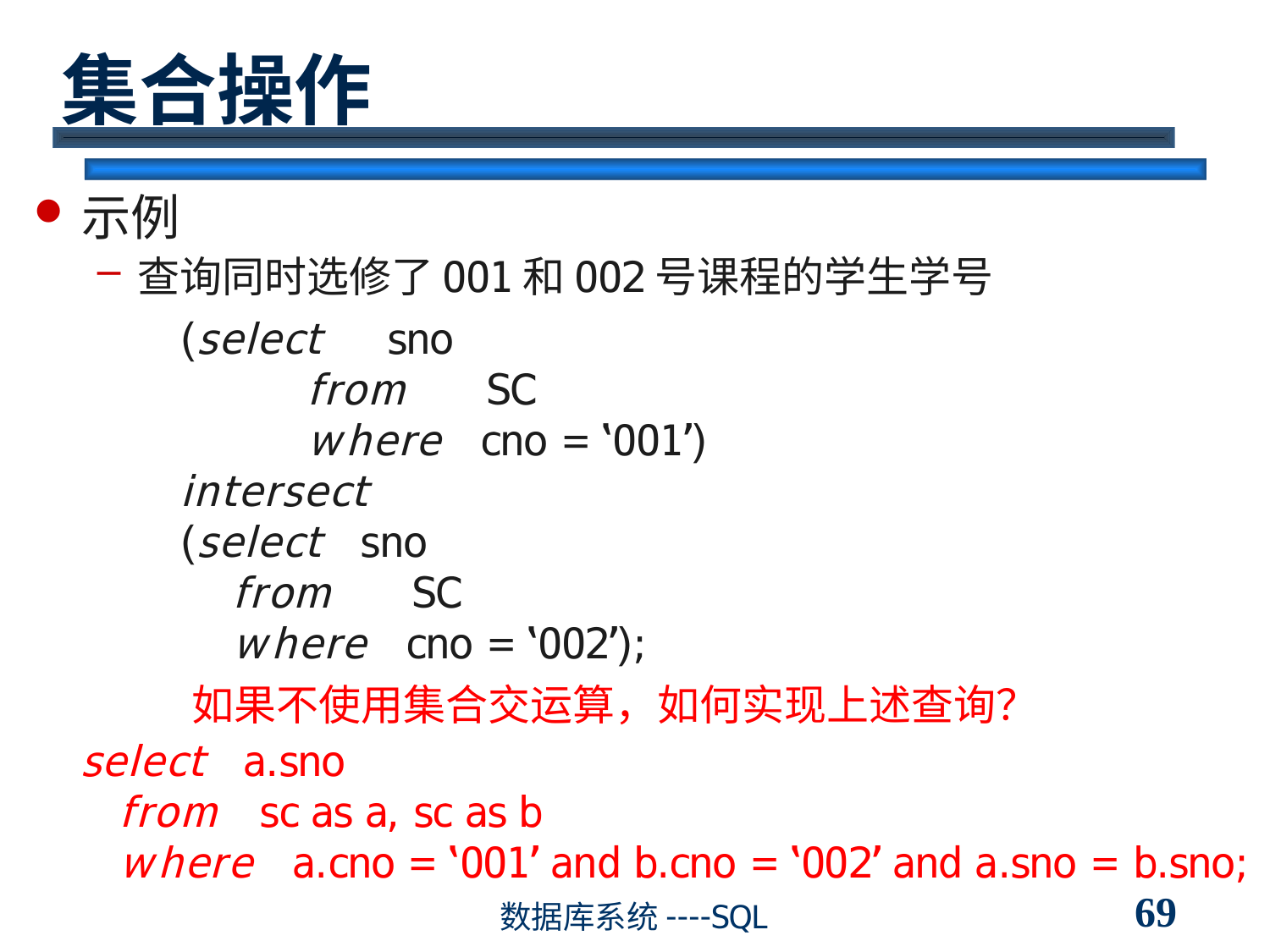

# 集合操作
示例
查询同时选修了001和002号课程的学生学号

(select     sno
	from      SC
   	where   cno = ‘001’)
intersect
(select   sno
    from      SC
    where   cno = ‘002’);
如果不使用集合交运算，如何实现上述查询？
select   a.sno
   from   sc as a, sc as b
   where   a.cno = ‘001’ and b.cno = ‘002’ and a.sno = b.sno;
69
数据库系统----SQL